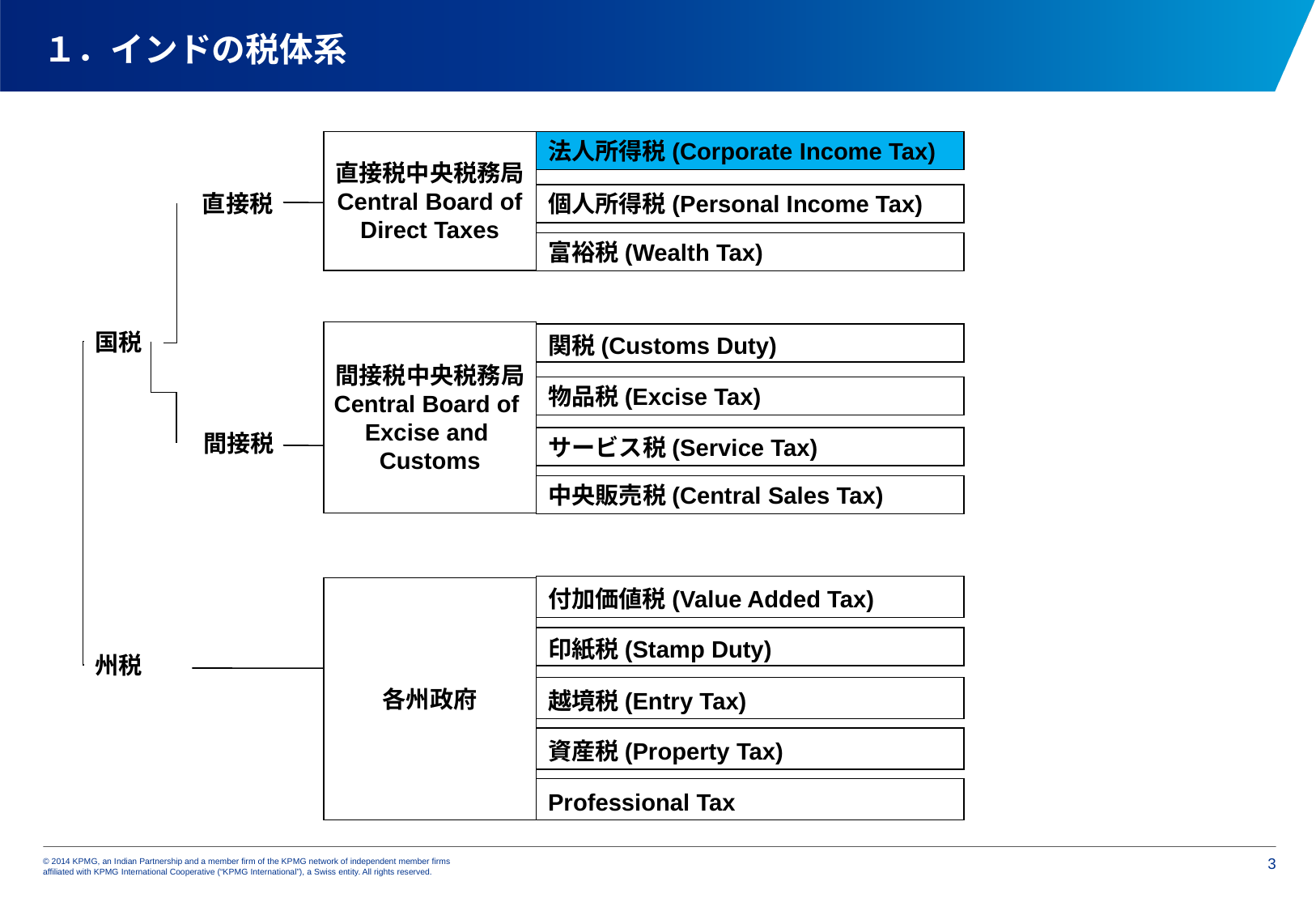

# １．インドの税体系
直接税中央税務局
Central Board of
Direct Taxes
法人所得税(Corporate Income Tax)
直接税
個人所得税(Personal Income Tax)

富裕税(Wealth Tax)
国税
間接税中央税務局
Central Board of
Excise and
Customs
関税(Customs Duty)
物品税(Excise Tax)
間接税
サービス税(Service Tax)

中央販売税(Central Sales Tax)
付加価値税(Value Added Tax)
各州政府
印紙税(Stamp Duty)
州税

越境税(Entry Tax)
資産税(Property Tax)
Professional Tax
3